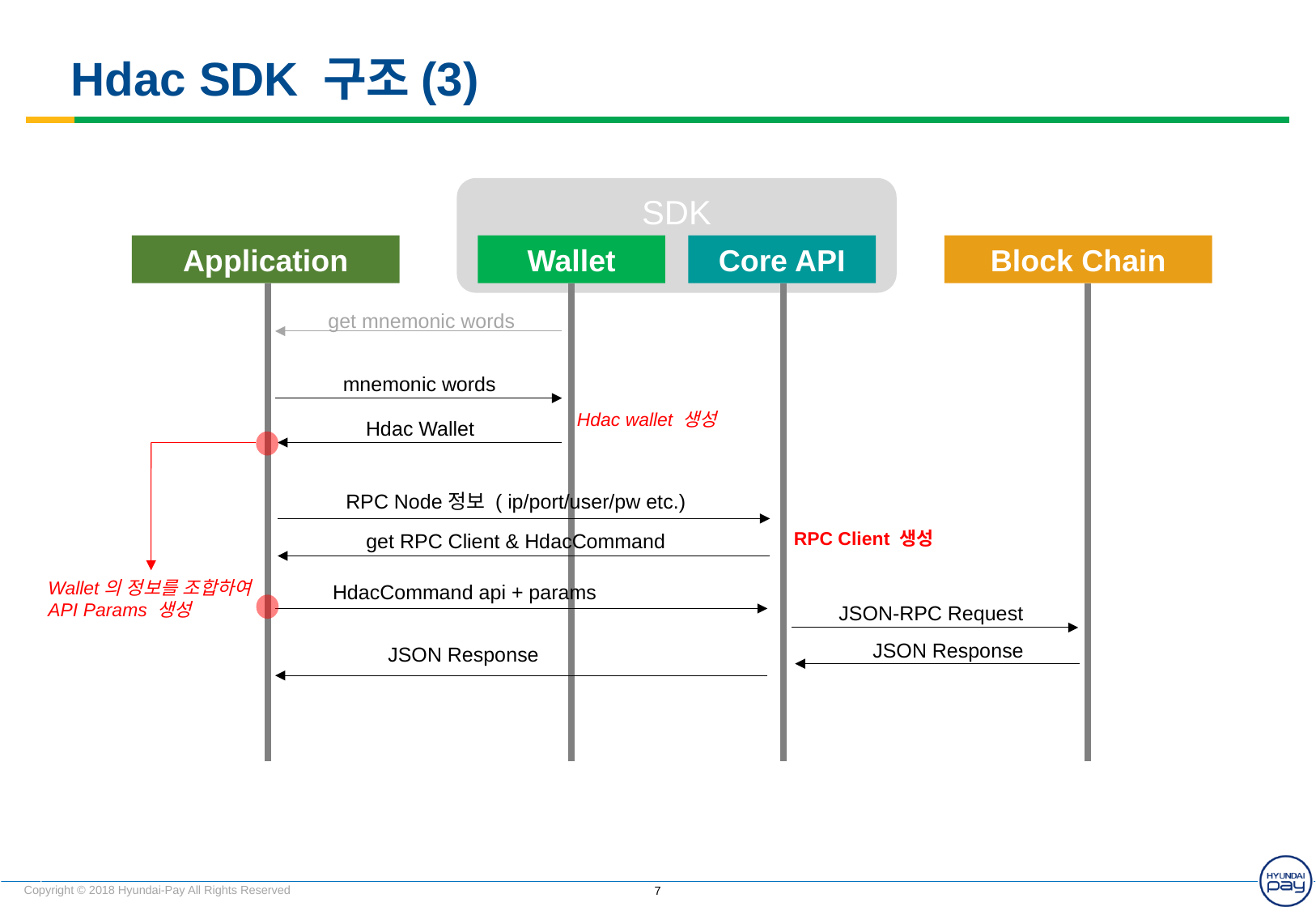

# Hdac SDK 구조(3)
SDK

Application
Wallet
Core API
Block Chain
get mnemonic words
mnemonic words
Hdac wallet 생성
Hdac Wallet

RPC Node정보 ( ip/port/user/pw etc.)
RPC Client 생성
get RPC Client & HdacCommand
Wallet의 정보를 조합하여 API Params 생성
HdacCommand api + params

JSON-RPC Request
JSON Response
JSON Response